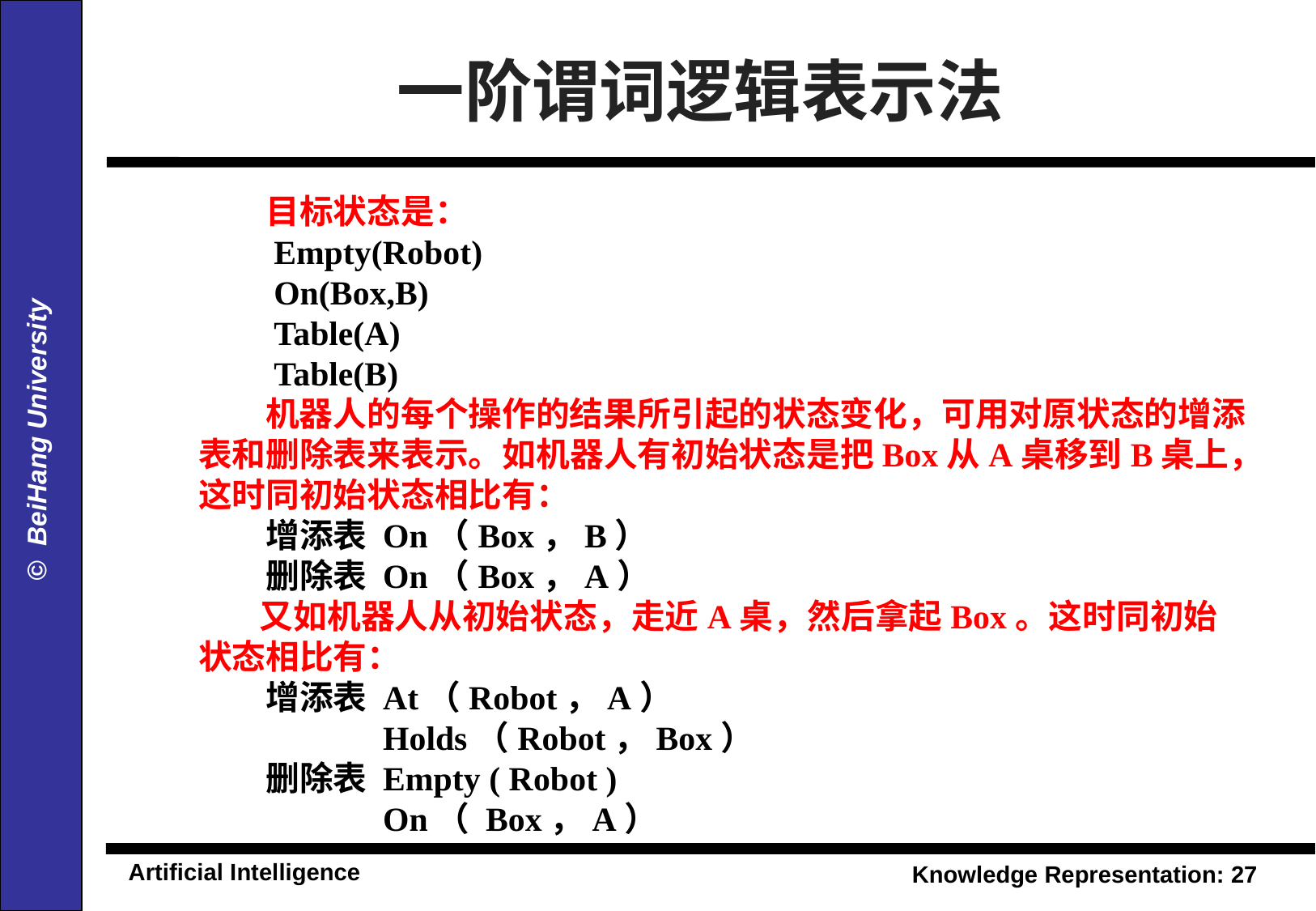

一阶谓词逻辑表示法
　　目标状态是：
　　Empty(Robot)
　　On(Box,B)
　　Table(A)
　　Table(B)
　　机器人的每个操作的结果所引起的状态变化，可用对原状态的增添表和删除表来表示。如机器人有初始状态是把Box从A桌移到B桌上，这时同初始状态相比有：
　　增添表 On（Box，B）
　　删除表 On（Box，A）
        又如机器人从初始状态，走近A桌，然后拿起Box。这时同初始状态相比有：
　　增添表 At（Robot，A）
　　　　　 Holds（Robot，Box）
　　删除表 Empty ( Robot )
　　　　　 On（ Box，A）